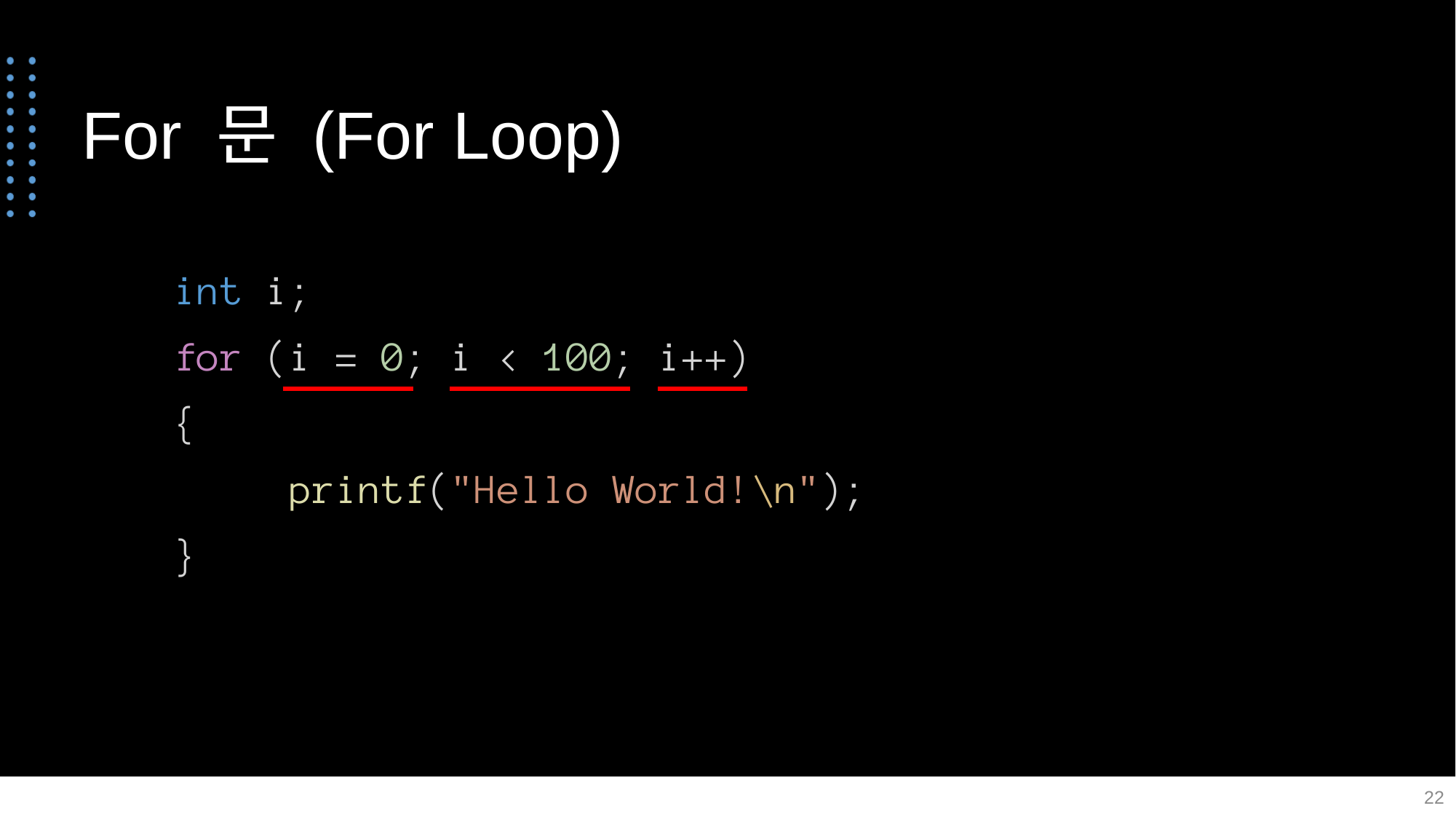

# For 문 (For Loop)
    int i;
    for (i = 0; i < 100; i++)
    {
         printf("Hello World!\n");
    }

22